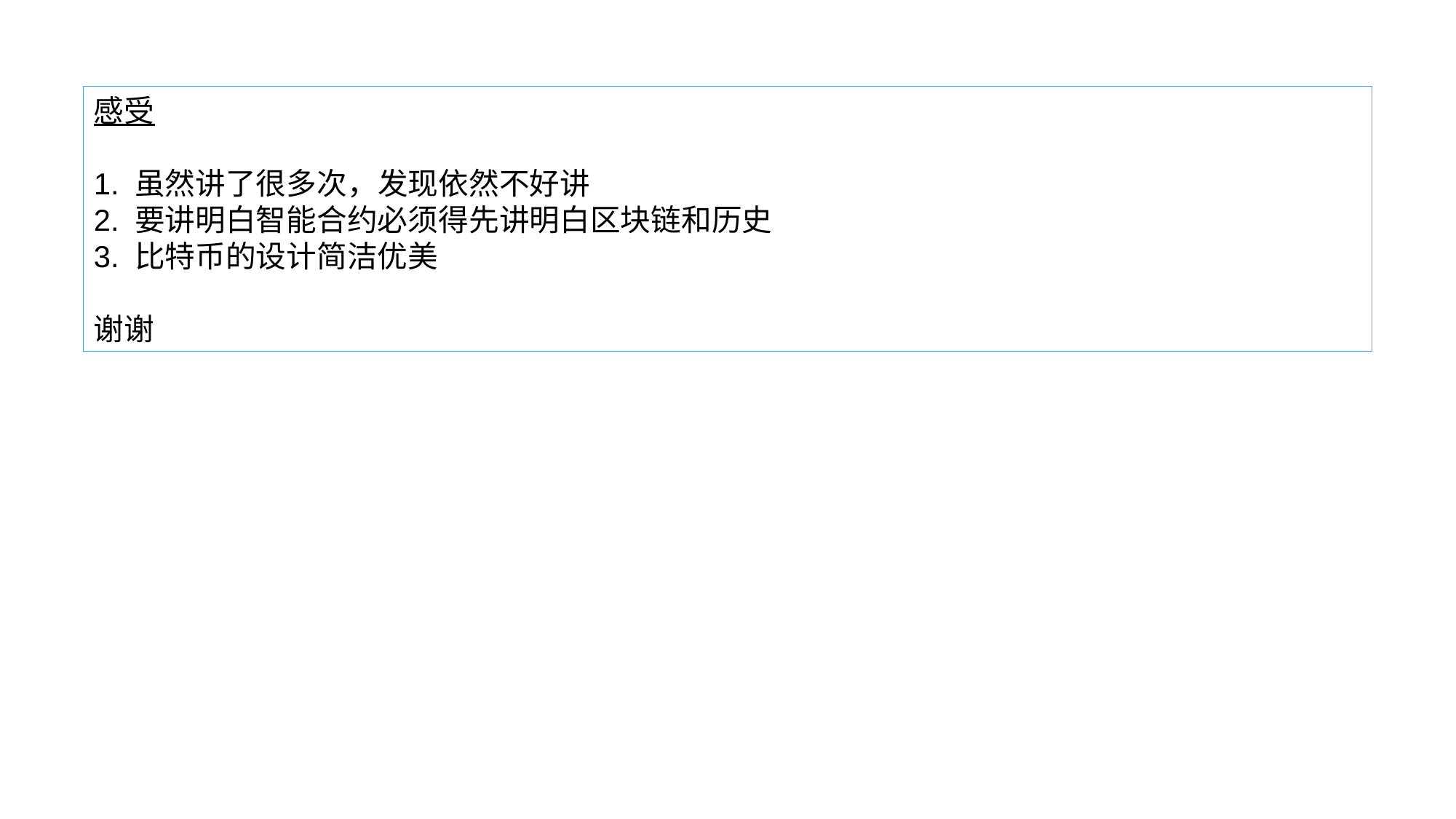

感受

1. 虽然讲了很多次，发现依然不好讲
2. 要讲明白智能合约必须得先讲明白区块链和历史
3. 比特币的设计简洁优美

谢谢